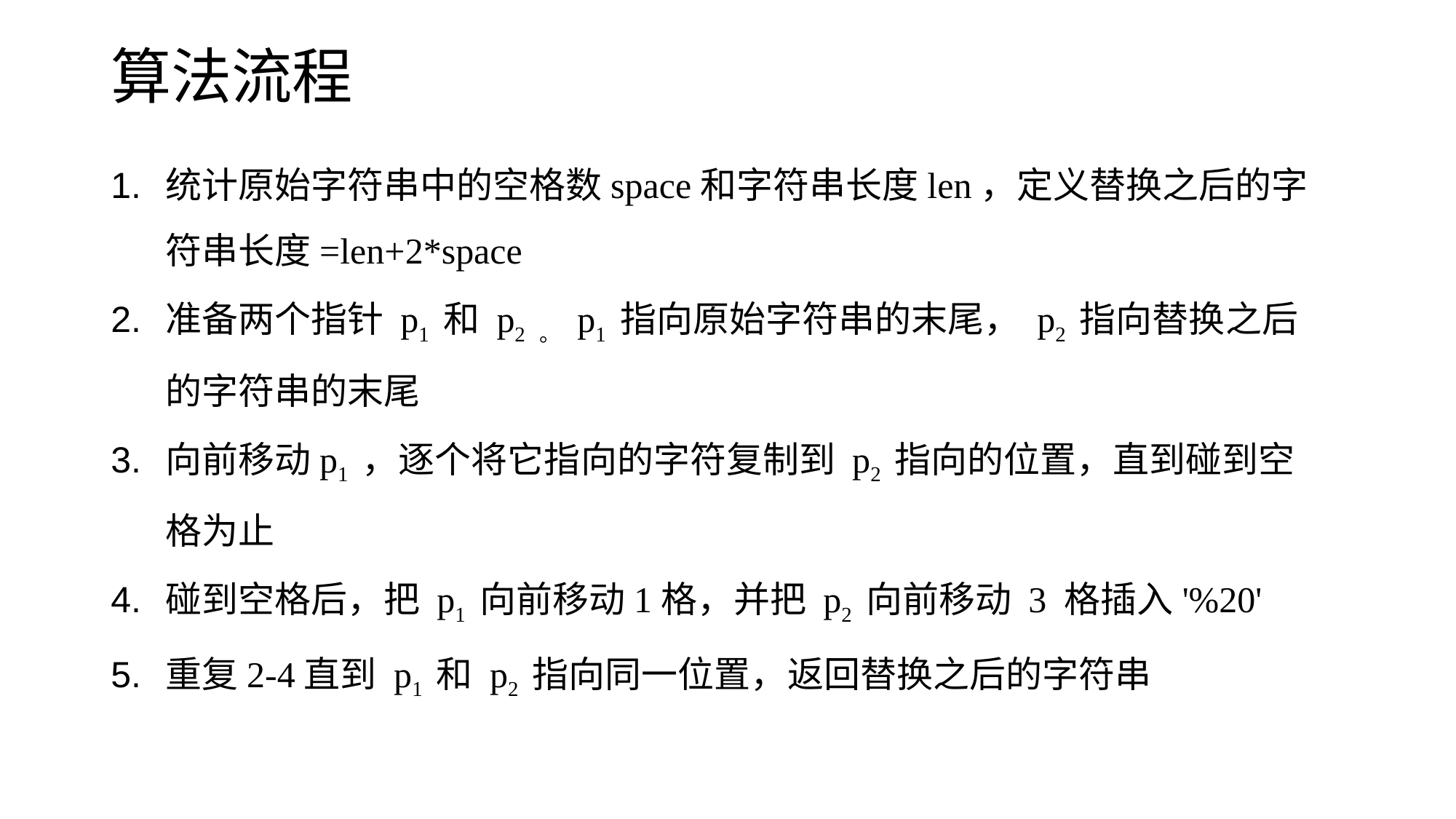

# 算法流程
统计原始字符串中的空格数space和字符串长度len，定义替换之后的字符串长度=len+2*space
准备两个指针 p1 和 p2 。 p1 指向原始字符串的末尾， p2 指向替换之后的字符串的末尾
向前移动p1 ，逐个将它指向的字符复制到 p2 指向的位置，直到碰到空格为止
碰到空格后，把 p1 向前移动1格，并把 p2 向前移动 3 格插入'%20'
重复2-4直到 p1 和 p2 指向同一位置，返回替换之后的字符串